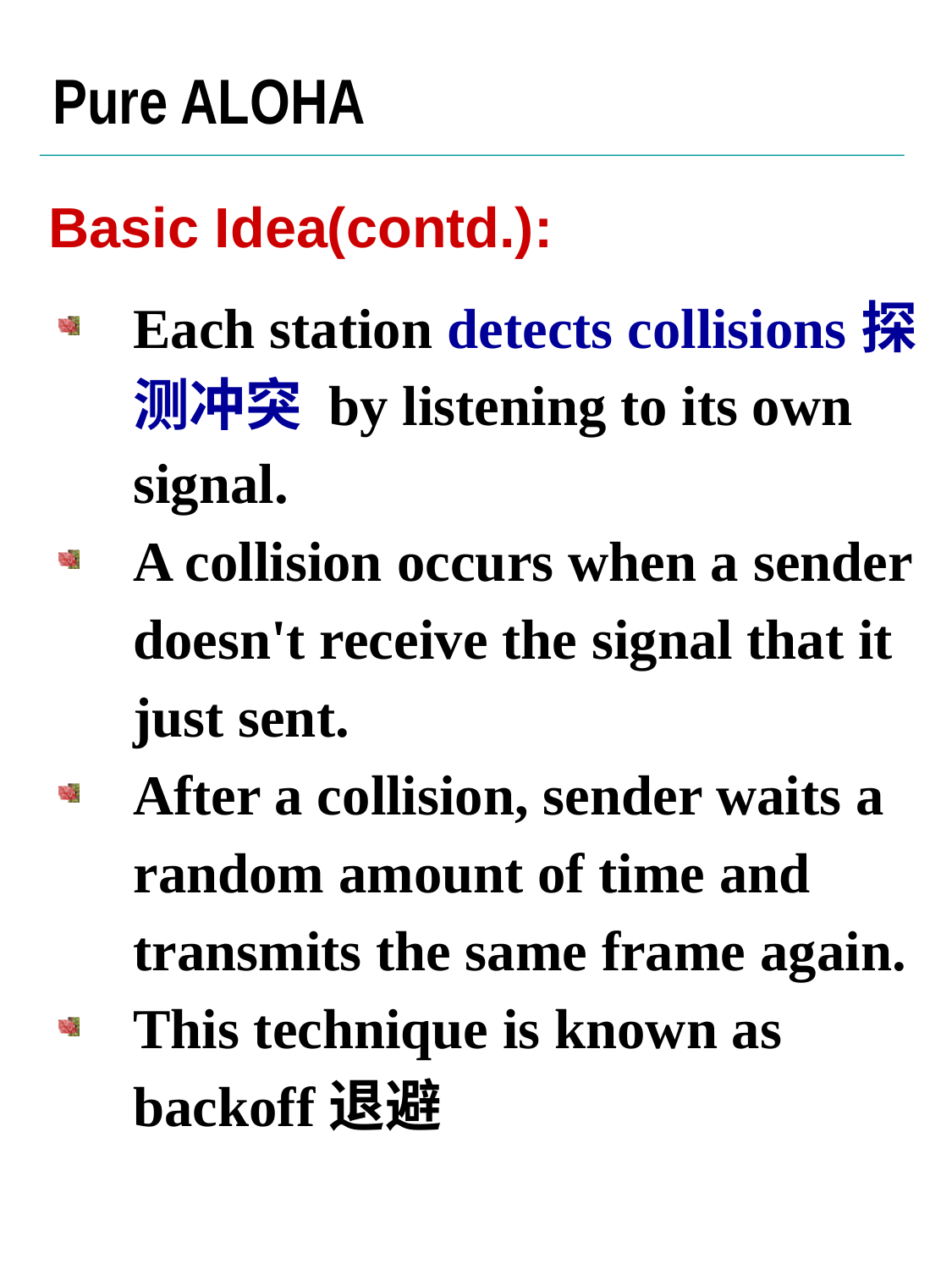

Pure ALOHA

Basic Idea(contd.):
Each station detects collisions探测冲突 by listening to its own signal.
A collision occurs when a sender doesn't receive the signal that it just sent.
After a collision, sender waits a random amount of time and transmits the same frame again.
This technique is known as backoff退避